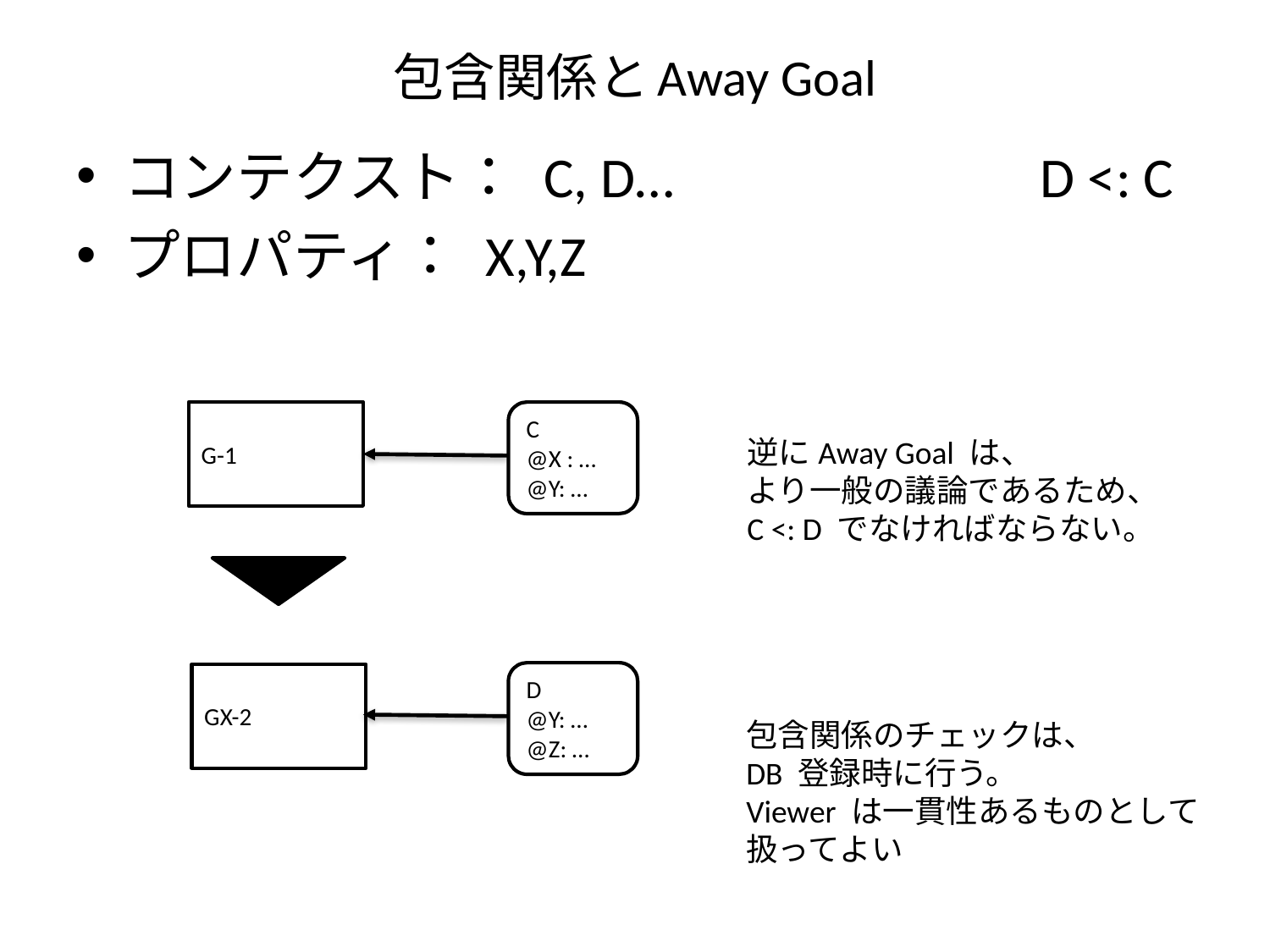

# 包含関係とAway Goal
コンテクスト： C, D…　　　　　　D <: C
プロパティ： X,Y,Z
G-1
C
@X : …
@Y: …
逆にAway Goal は、
より一般の議論であるため、
C <: D でなければならない。

D
@Y: …
@Z: …
GX-2
包含関係のチェックは、
DB 登録時に行う。
Viewer は一貫性あるものとして
扱ってよい